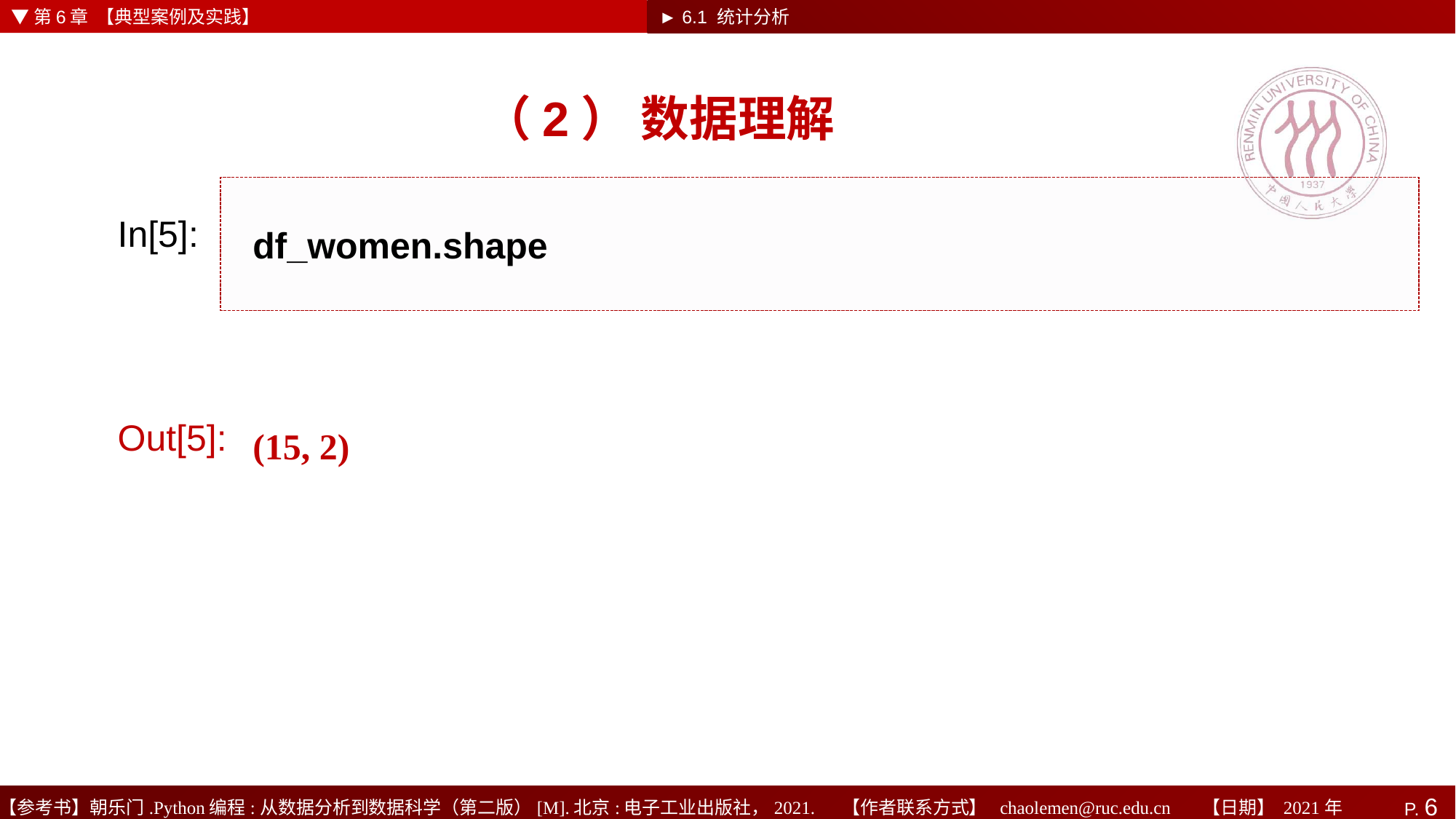

▼第6章  【典型案例及实践】
► 6.1 统计分析
# （2） 数据理解
df_women.shape
In[5]:
(15, 2)
Out[5]: